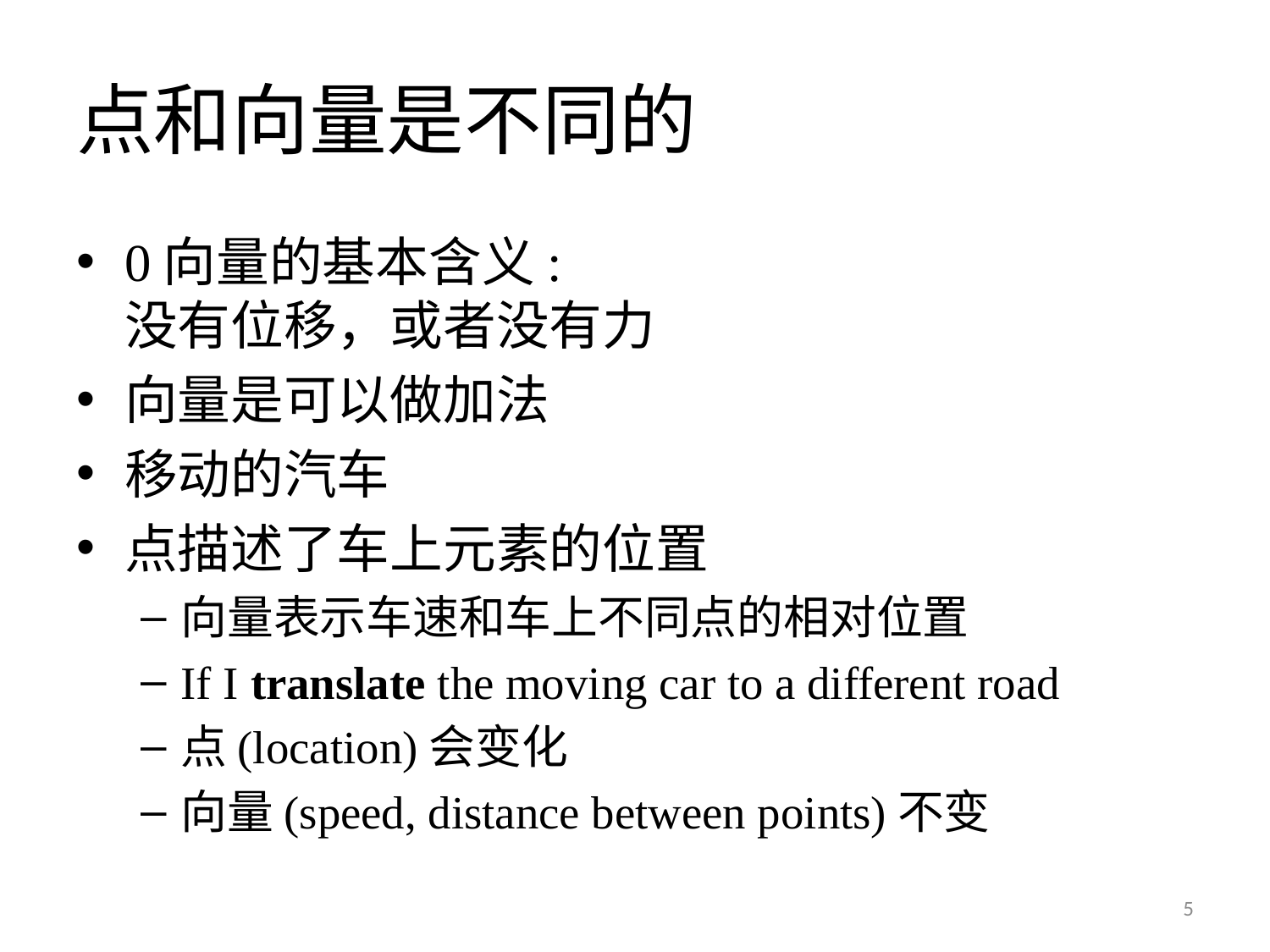

# 点和向量是不同的
0向量的基本含义:
没有位移，或者没有力
向量是可以做加法
移动的汽车
点描述了车上元素的位置
向量表示车速和车上不同点的相对位置
If I translate the moving car to a different road
点(location)会变化
向量(speed, distance between points)不变
5